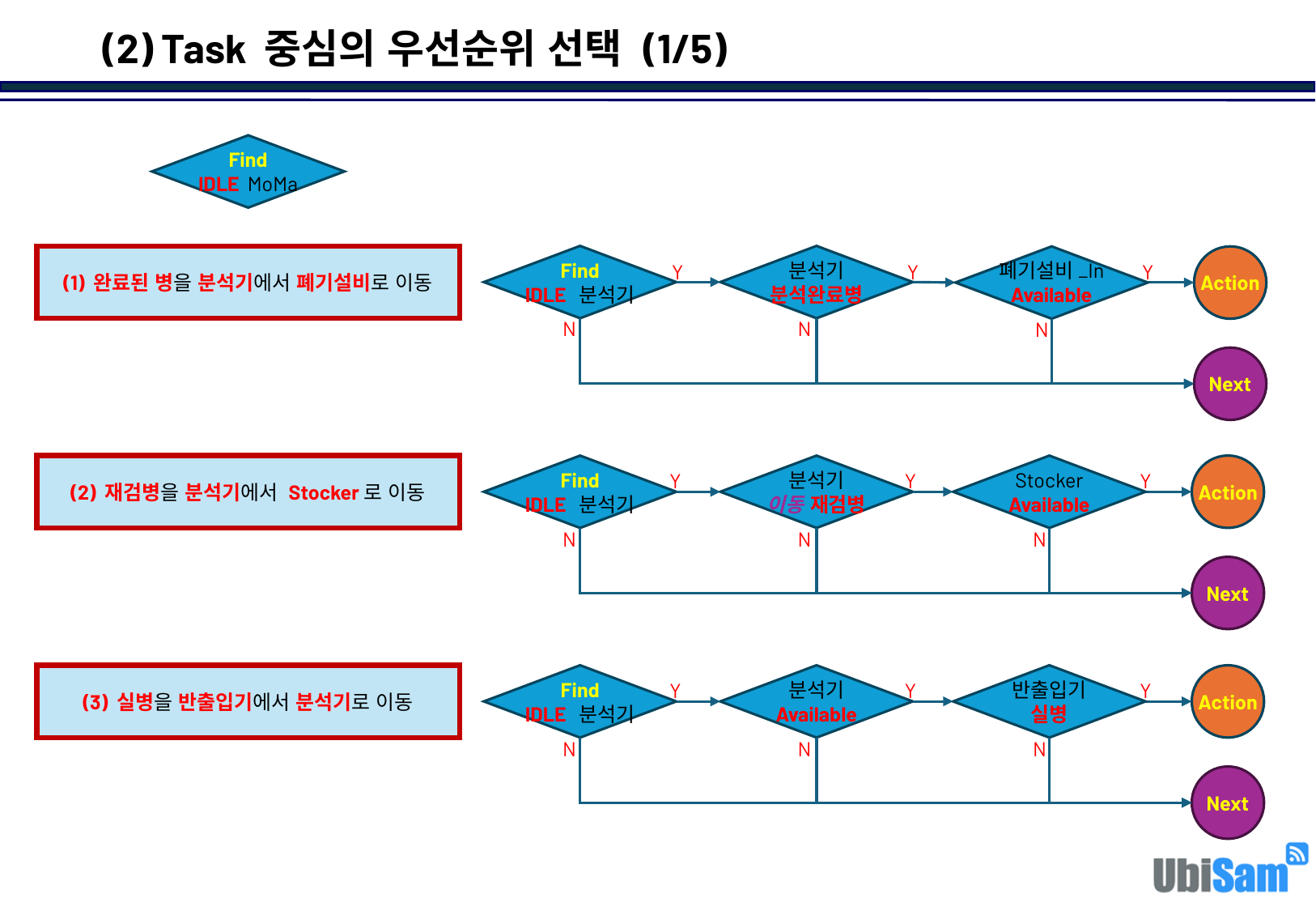

# (2) Task 중심의 우선순위 선택 (1/5)
Find
IDLE  MoMa
(1) 완료된 병을 분석기에서 폐기설비로 이동
Find
IDLE  분석기
분석기
분석완료병
Action
폐기설비_In
Available
Y
Y
Y
N
N
N
Next
Action
(2) 재검병을 분석기에서 Stocker로 이동
Find
IDLE  분석기
분석기
이동 재검병
Stocker
Available
Y
Y
Y
N
N
N
Next
(3) 실병을 반출입기에서 분석기로 이동
Action
Find
IDLE  분석기
분석기
Available
반출입기
실병
Y
Y
Y
N
N
N
Next